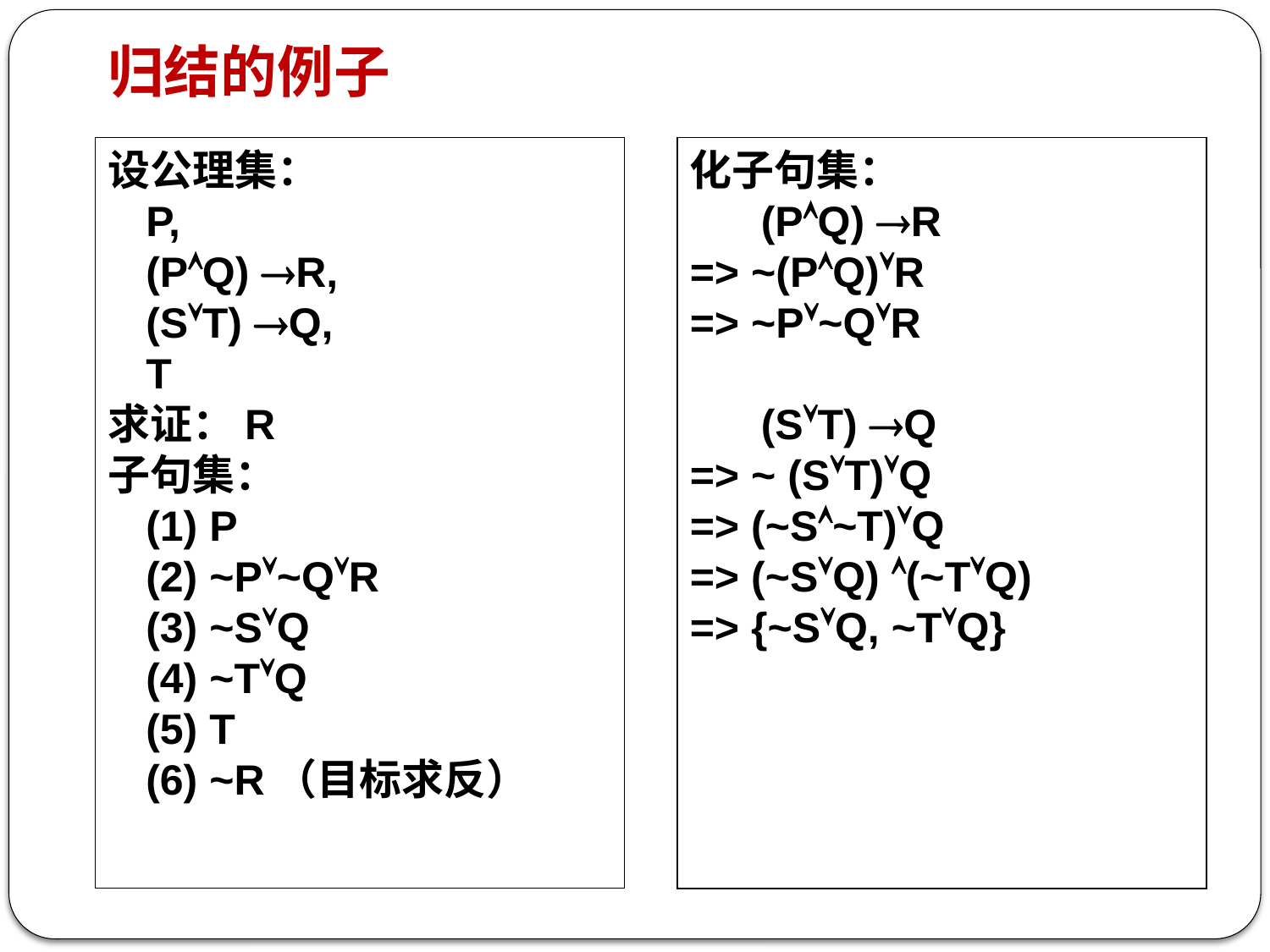

# 归结的例子
设公理集：
	P,
	(P∧Q) →R,
	(S∨T) →Q,
	T
求证：R
子句集：
	(1) P
	(2) ~P∨~Q∨R
	(3) ~S∨Q
	(4) ~T∨Q
	(5) T
	(6) ~R（目标求反）

化子句集：
      (P∧Q) →R
=> ~(P∧Q)∨R
=> ~P∨~Q∨R

      (S∨T) →Q
=> ~ (S∨T)∨Q
=> (~S∧~T)∨Q
=> (~S∨Q) ∧(~T∨Q)
=> {~S∨Q, ~T∨Q}
11